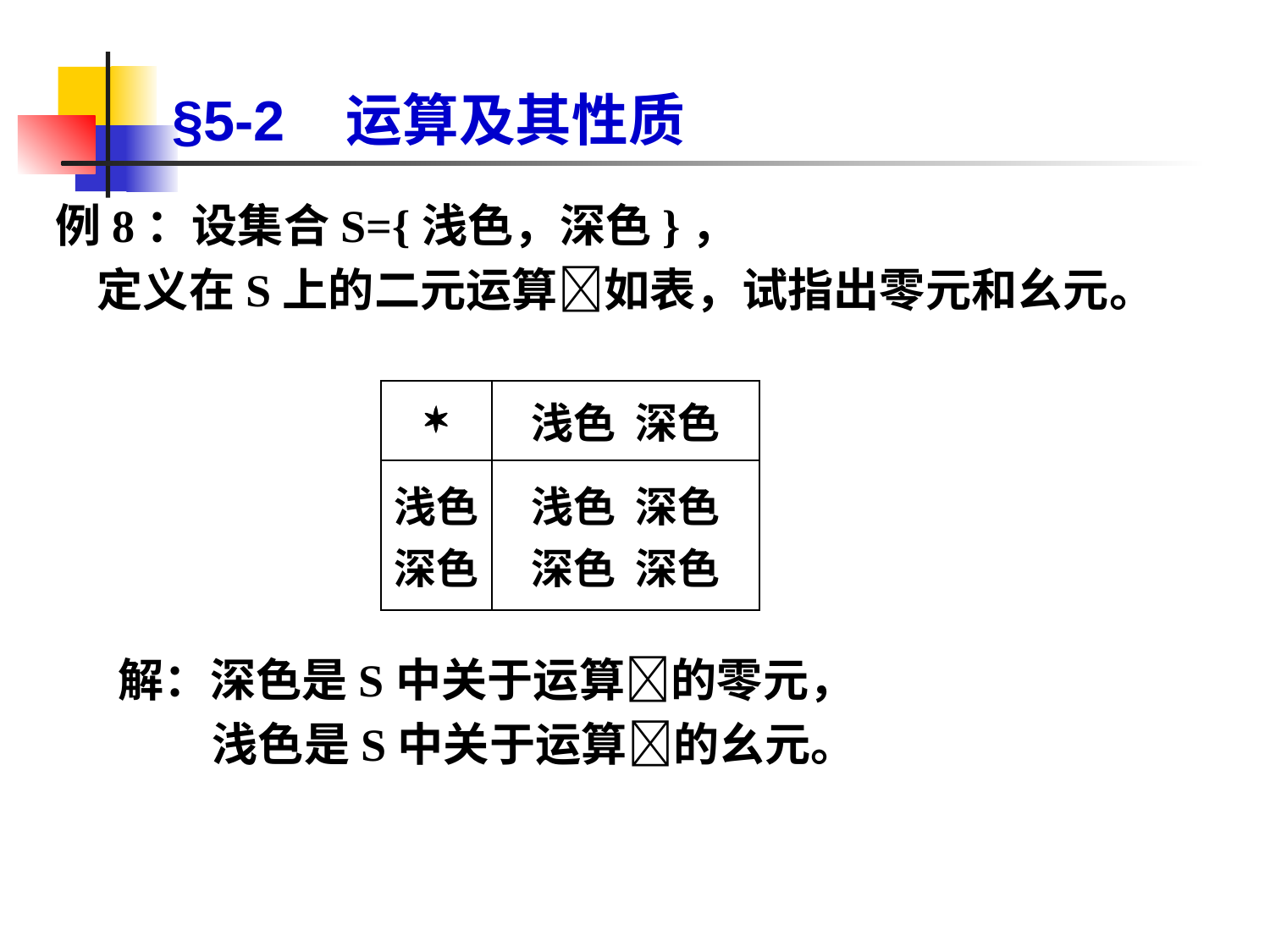

# §5-2   运算及其性质
例8：设集合S={浅色，深色}，
   定义在S上的二元运算∗如表，试指出零元和幺元。
| ∗ | 浅色 深色 |
| --- | --- |
| 浅色 深色 | 浅色 深色 深色 深色 |
解：深色是S中关于运算∗的零元，
        浅色是S中关于运算∗的幺元。
26